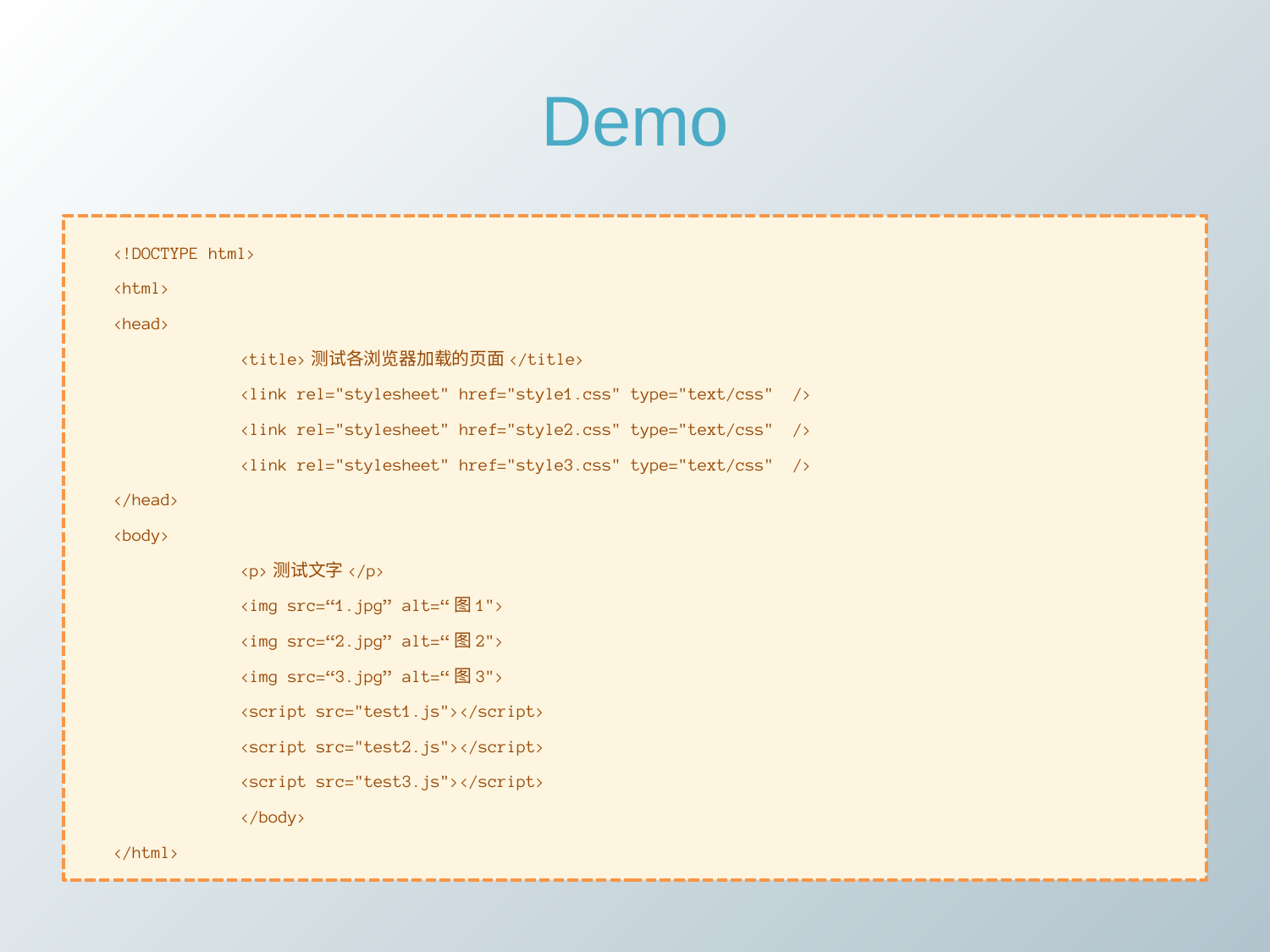

# Demo
<!DOCTYPE html>
<html>
<head>
	<title>测试各浏览器加载的页面</title>
	<link rel="stylesheet" href="style1.css" type="text/css"  />
	<link rel="stylesheet" href="style2.css" type="text/css"  />
	<link rel="stylesheet" href="style3.css" type="text/css"  />
</head>
<body>
	<p>测试文字</p>
	<img src=“1.jpg” alt=“图1">
	<img src=“2.jpg” alt=“图2">
	<img src=“3.jpg” alt=“图3">
	<script src="test1.js"></script>
	<script src="test2.js"></script>
	<script src="test3.js"></script>
	</body>
</html>